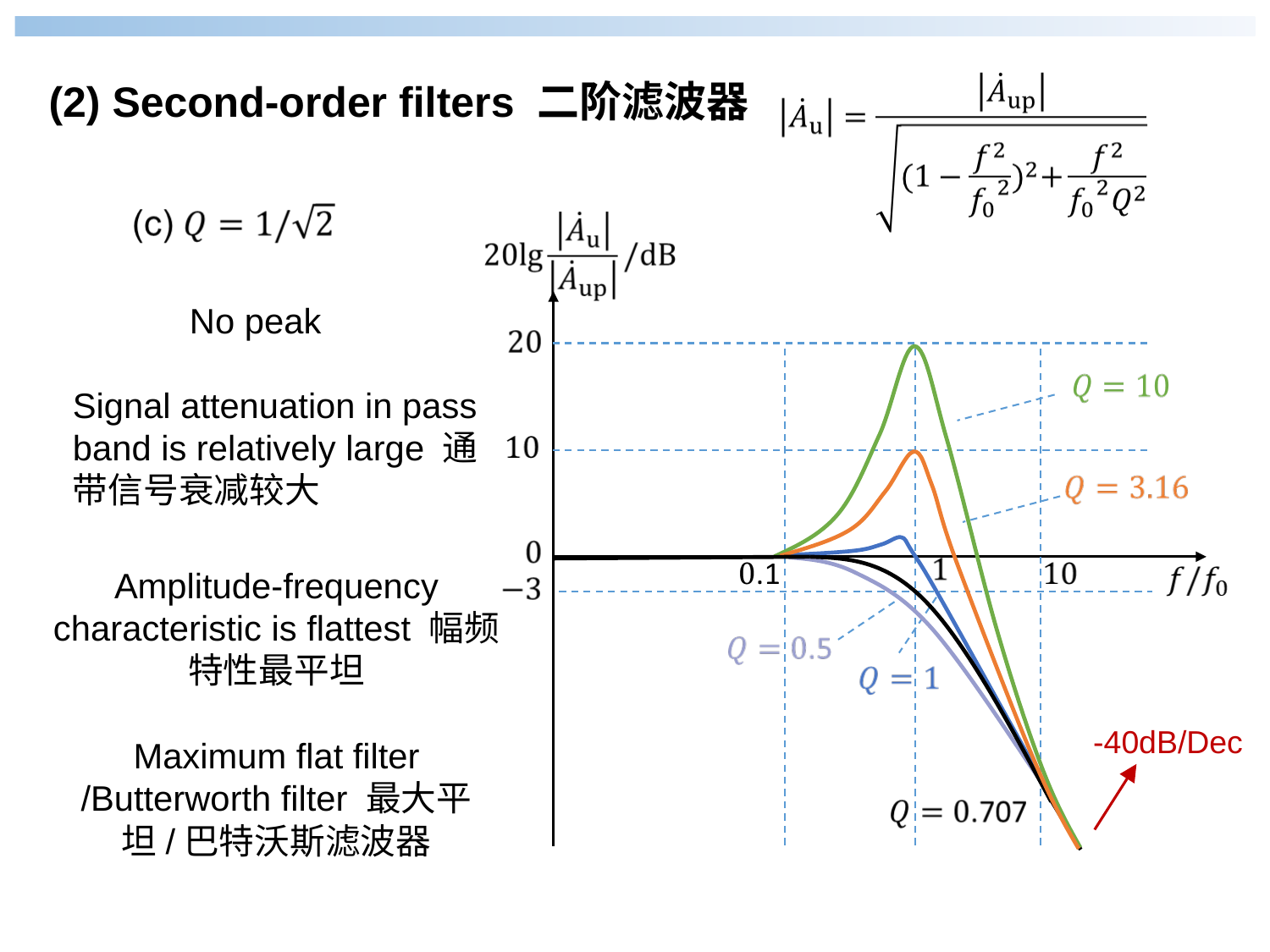

(2) Second-order filters 二阶滤波器

-40dB/Dec
No peak
Signal attenuation in pass band is relatively large 通带信号衰减较大
Amplitude-frequency characteristic is flattest 幅频特性最平坦
Maximum flat filter /Butterworth filter 最大平坦/巴特沃斯滤波器